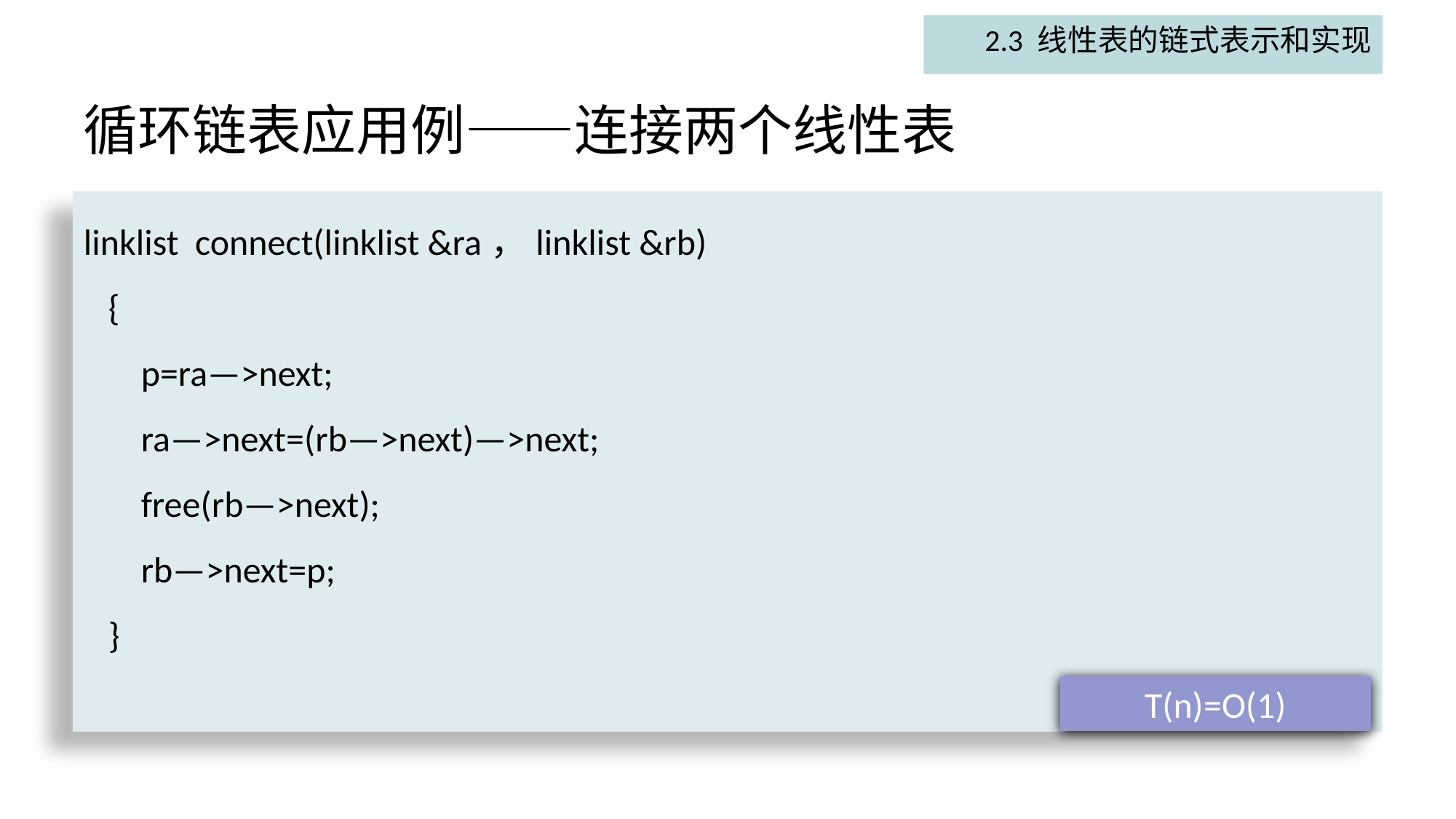

2.3 线性表的链式表示和实现

# 循环链表应用例——连接两个线性表
linklist  connect(linklist &ra，linklist &rb)
   {
       p=ra—>next;
       ra—>next=(rb—>next)—>next;
       free(rb—>next);
       rb—>next=p;
   }

T(n)=O(1)